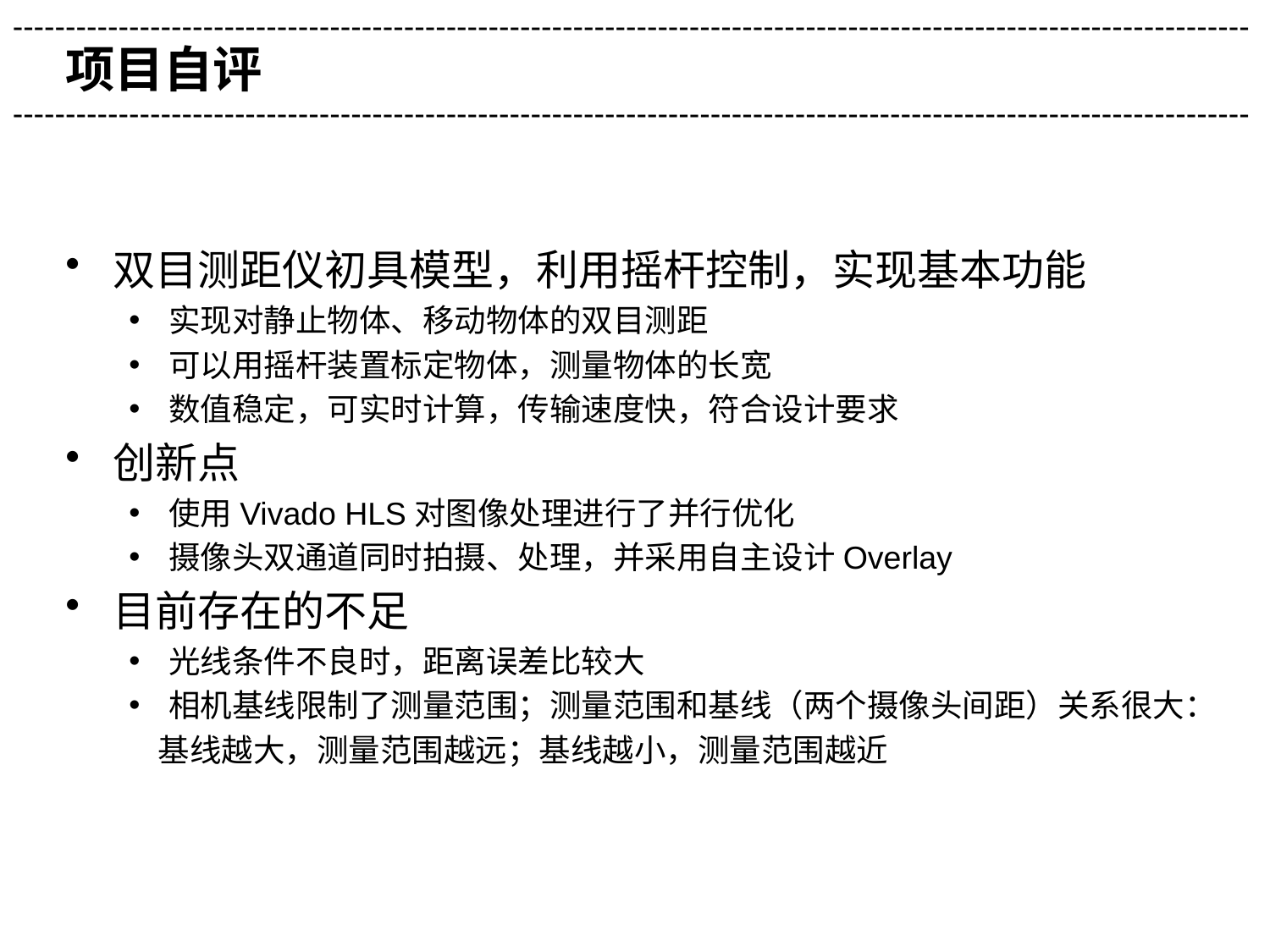

---------------------------------------------------------------------------------------------------------------------
项目自评
---------------------------------------------------------------------------------------------------------------------
双目测距仪初具模型，利用摇杆控制，实现基本功能
实现对静止物体、移动物体的双目测距
可以用摇杆装置标定物体，测量物体的长宽
数值稳定，可实时计算，传输速度快，符合设计要求
创新点
使用Vivado HLS对图像处理进行了并行优化
摄像头双通道同时拍摄、处理，并采用自主设计Overlay
目前存在的不足
光线条件不良时，距离误差比较大
相机基线限制了测量范围；测量范围和基线（两个摄像头间距）关系很大：
   基线越大，测量范围越远；基线越小，测量范围越近